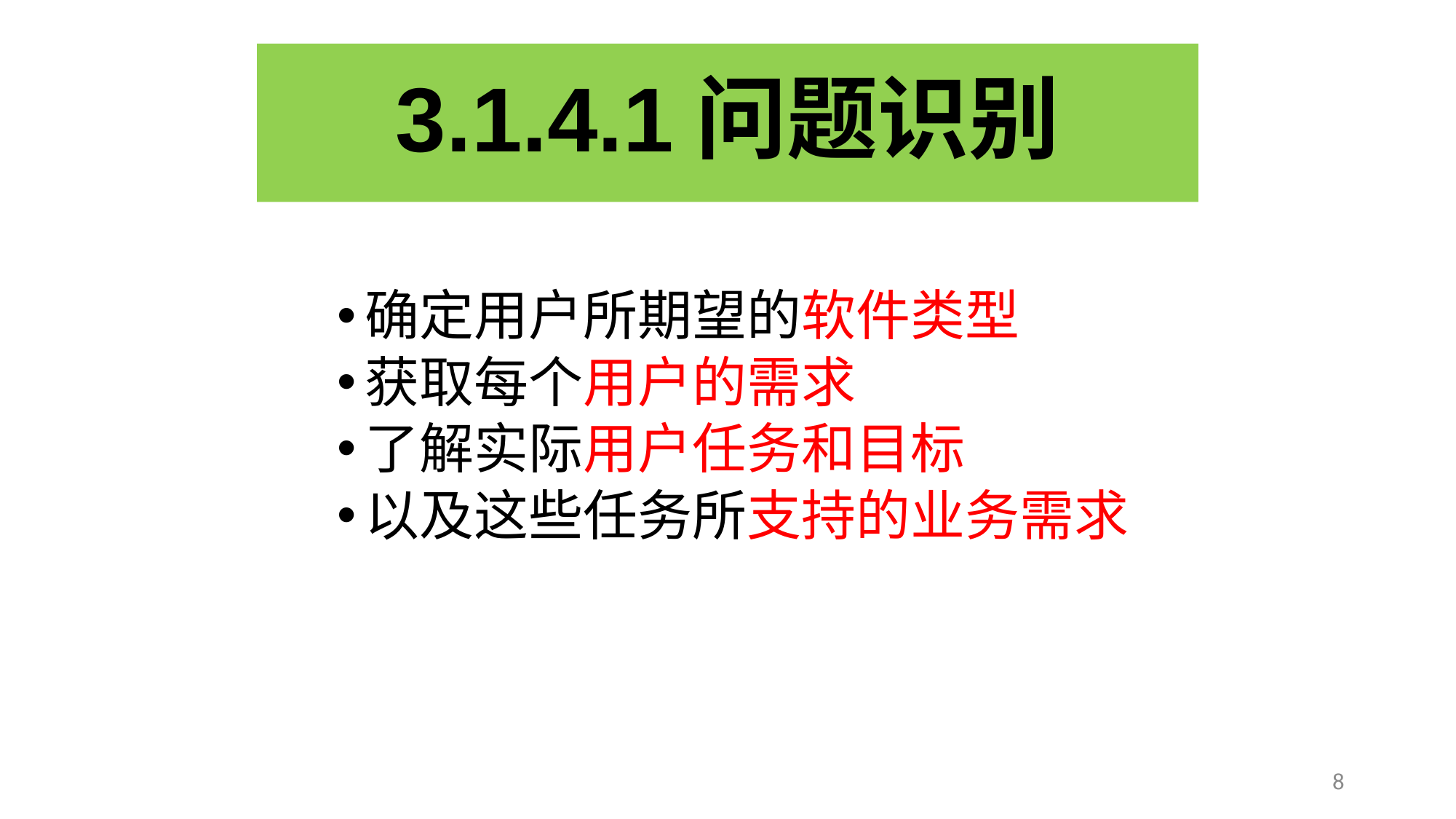

# 3.1.4.1问题识别
确定用户所期望的软件类型
获取每个用户的需求
了解实际用户任务和目标
以及这些任务所支持的业务需求
8